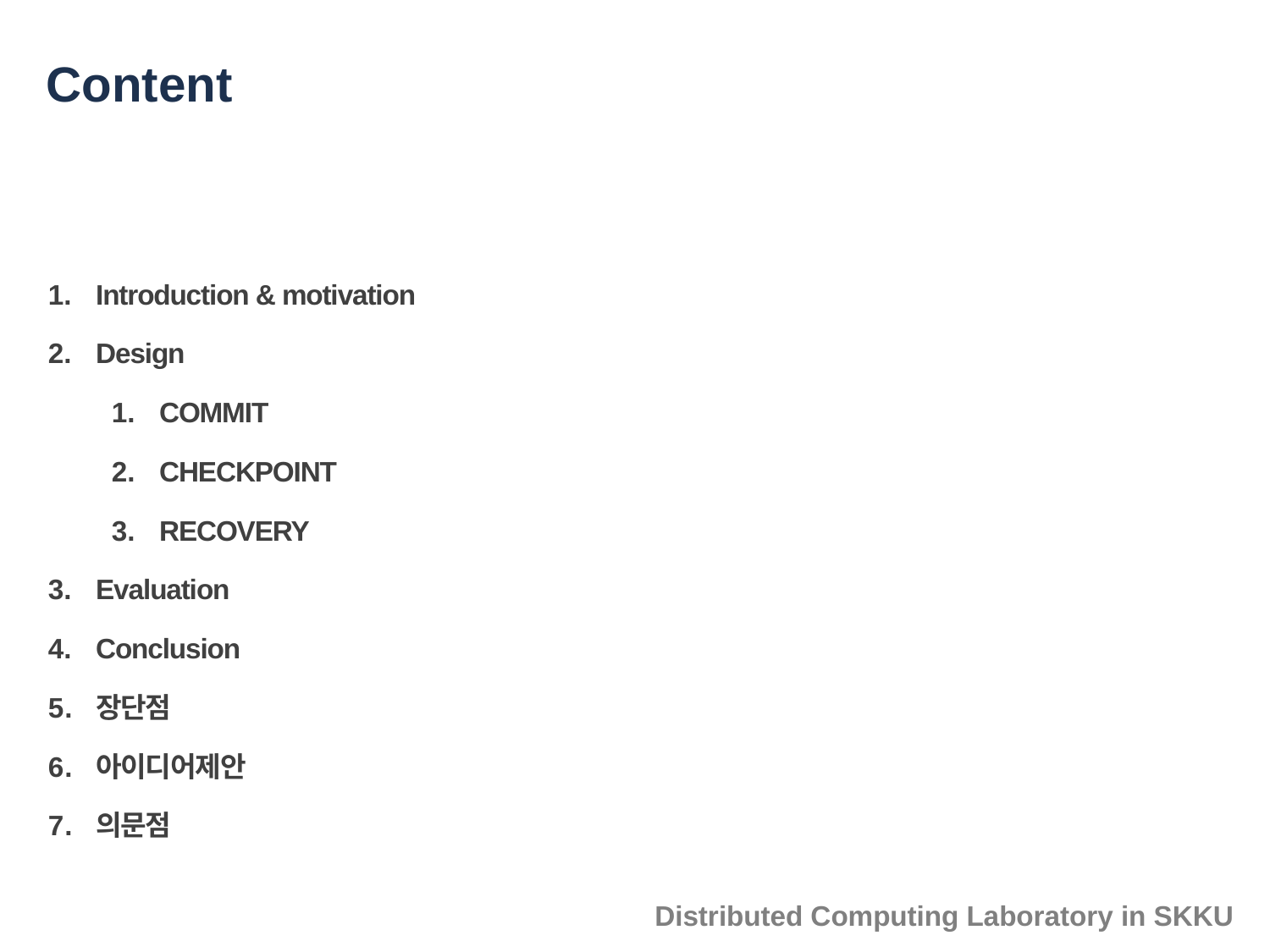

# Content
Introduction & motivation
Design
COMMIT
CHECKPOINT
RECOVERY
Evaluation
Conclusion
장단점
아이디어제안
의문점
Distributed Computing Laboratory in SKKU